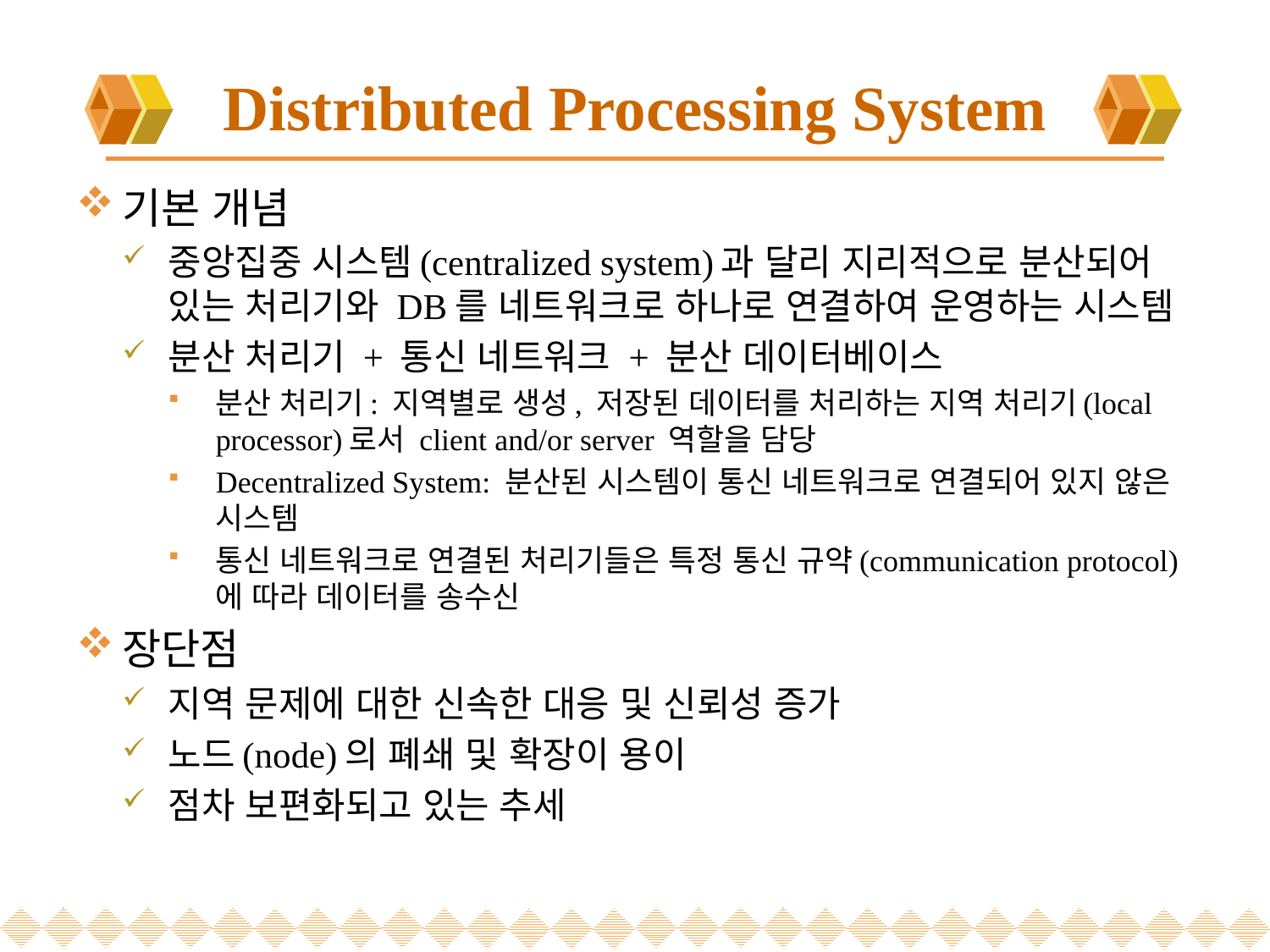

# Distributed Processing System
기본 개념
중앙집중 시스템(centralized system)과 달리 지리적으로 분산되어 있는 처리기와 DB를 네트워크로 하나로 연결하여 운영하는 시스템
분산 처리기 + 통신 네트워크 + 분산 데이터베이스
분산 처리기: 지역별로 생성, 저장된 데이터를 처리하는 지역 처리기(local processor)로서 client and/or server 역할을 담당
Decentralized System: 분산된 시스템이 통신 네트워크로 연결되어 있지 않은 시스템
통신 네트워크로 연결된 처리기들은 특정 통신 규약(communication protocol)에 따라 데이터를 송수신
장단점
지역 문제에 대한 신속한 대응 및 신뢰성 증가
노드(node)의 폐쇄 및 확장이 용이
점차 보편화되고 있는 추세